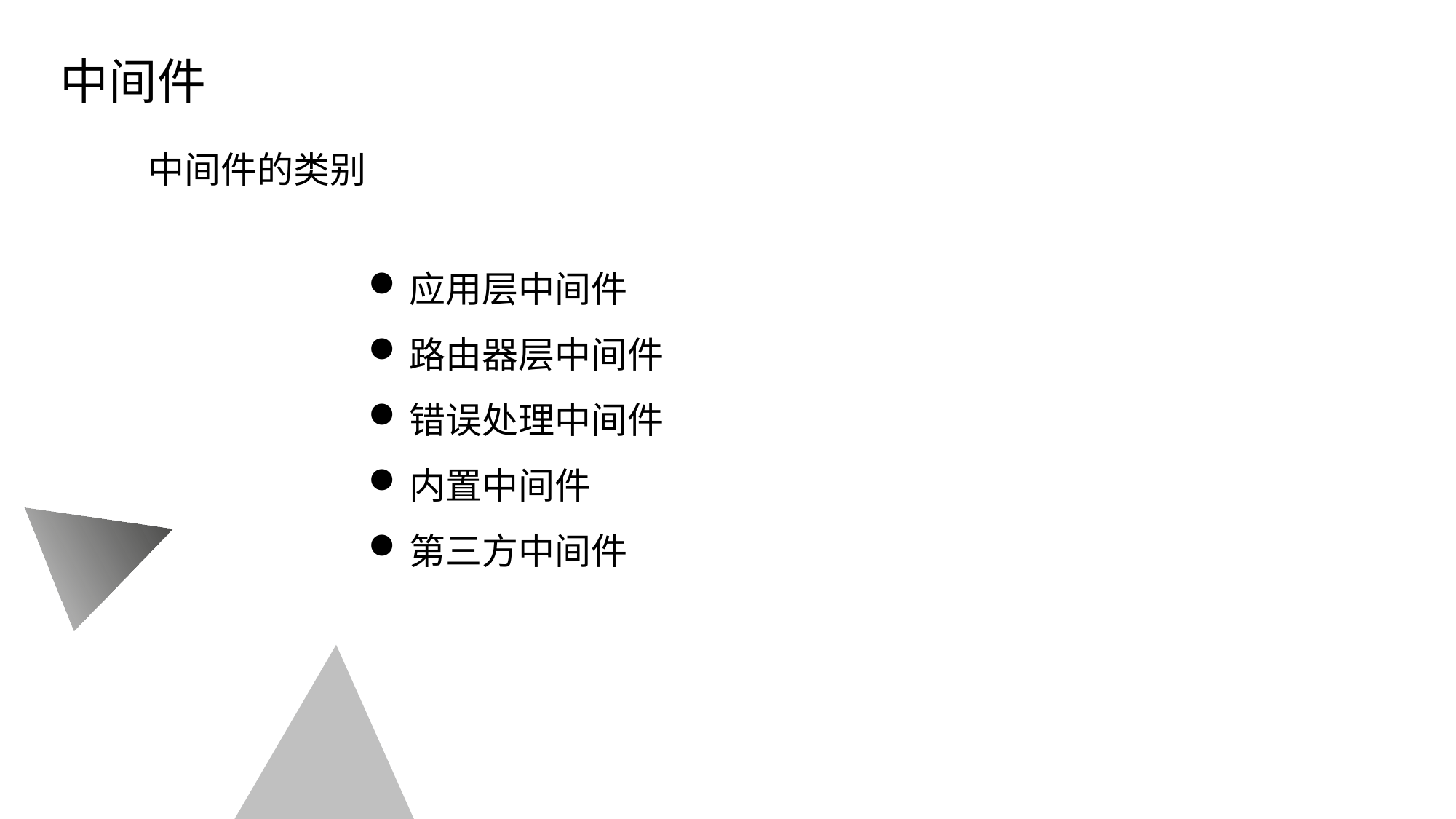

# 目录 CONTENTS
中间件
中间件的类别
应用层中间件
路由器层中间件
错误处理中间件
内置中间件
第三方中间件
公司介绍
COMPANY PROFILE
我们坚持以客户为中心，快速响应客户需求，持续为客户创造长期价值进而成就客户
市场分析
MARKET ANALYSIS
我们坚持以客户为中心，快速响应客户需求，持续为客户创造长期价值进而成就客户
产品服务
PRODUCT SERVICE
我们坚持以客户为中心，快速响应客户需求，持续为客户创造长期价值进而成就客户
财务分析
FINANCIAL ANALYSIS
我们坚持以客户为中心，快速响应客户需求，持续为客户创造长期价值进而成就客户

10